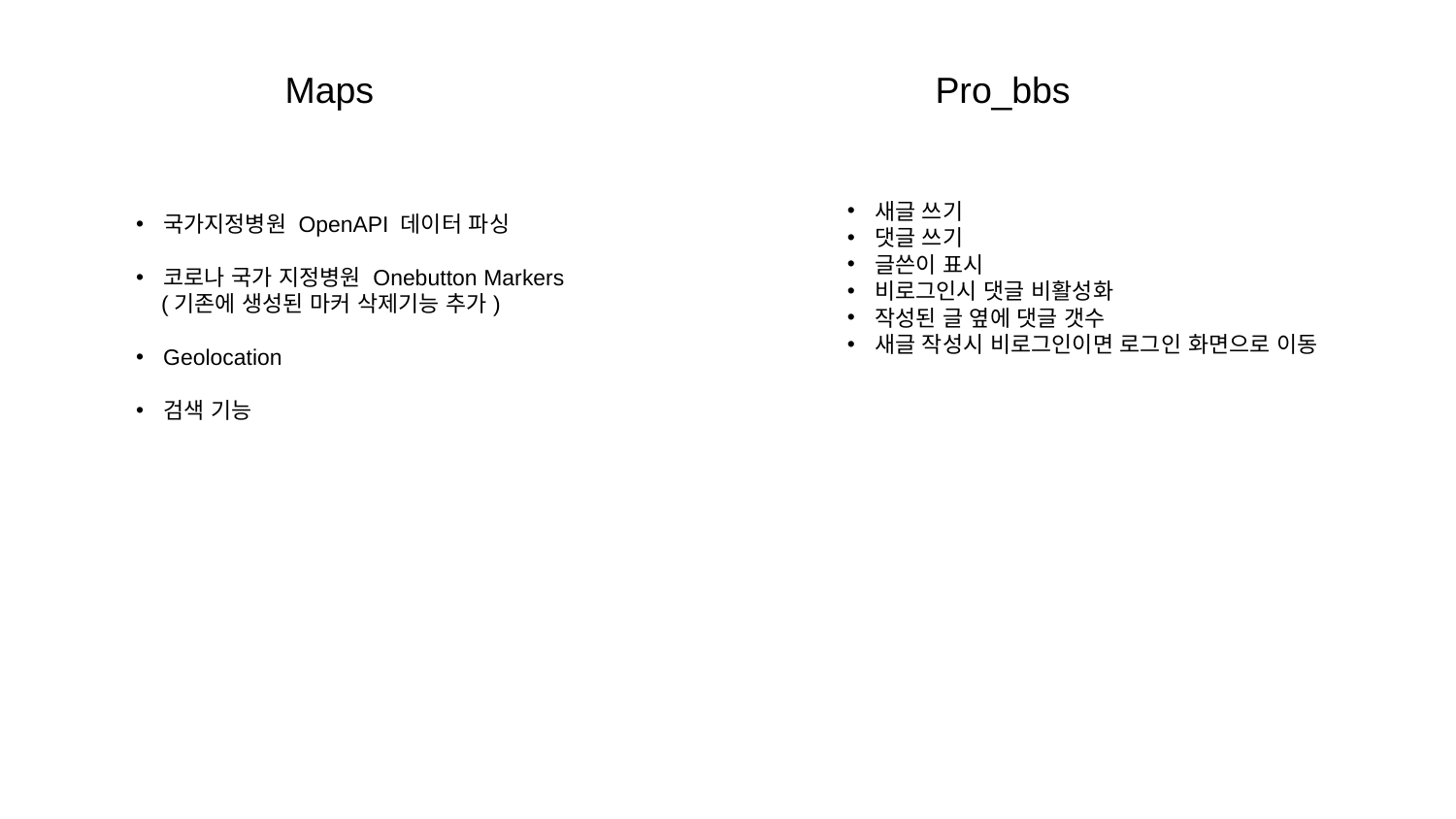

Maps
Pro_bbs
새글 쓰기
댓글 쓰기
글쓴이 표시
비로그인시 댓글 비활성화
작성된 글 옆에 댓글 갯수
새글 작성시 비로그인이면 로그인 화면으로 이동

국가지정병원 OpenAPI 데이터 파싱

코로나 국가 지정병원 Onebutton Markers
    (기존에 생성된 마커 삭제기능 추가)

Geolocation

검색 기능